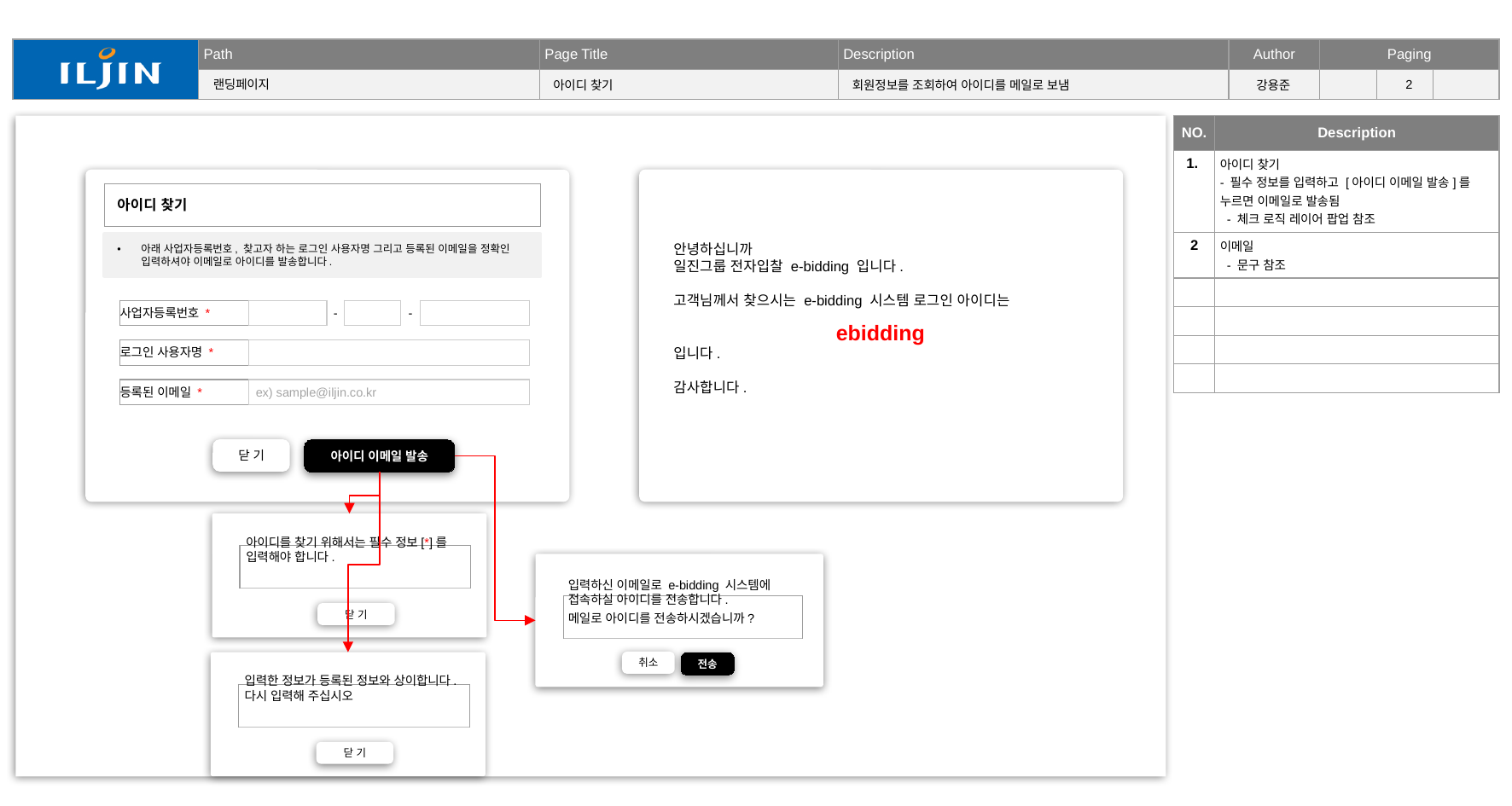

랜딩페이지
2
아이디 찾기
회원정보를 조회하여 아이디를 메일로 보냄
강용준

| NO. | Description |
| --- | --- |
| 1. | 아이디 찾기 - 필수 정보를 입력하고 [아이디 이메일 발송]를 누르면 이메일로 발송됨 - 체크 로직 레이어 팝업 참조 |
| 2 | 이메일 - 문구 참조 |
|  |  |
|  |  |
|  |  |
|  |  |

| 아이디 찾기 |
| --- |

안녕하십니까
일진그룹 전자입찰 e-bidding 입니다.

고객님께서 찾으시는 e-bidding 시스템 로그인 아이디는
ebidding
입니다.

감사합니다.
아래 사업자등록번호, 찾고자 하는 로그인 사용자명 그리고 등록된 이메일을 정확인 입력하셔야 이메일로 아이디를 발송합니다.
| 사업자등록번호 \* |  | - |  | - |  |
| --- | --- | --- | --- | --- | --- |
| 로그인 사용자명 \* |  |
| --- | --- |
| 등록된 이메일 \* | ex) sample@iljin.co.kr |
| --- | --- |
닫 기
아이디 이메일 발송

아이디를 찾기 위해서는 필수 정보[*]를 입력해야 합니다.
|  |
| --- |

입력하신 이메일로 e-bidding 시스템에 접속하실 아이디를 전송합니다.
메일로 아이디를 전송하시겠습니까?
|  |
| --- |
닫 기
취소

전송
입력한 정보가 등록된 정보와 상이합니다.
다시 입력해 주십시오
|  |
| --- |
닫 기